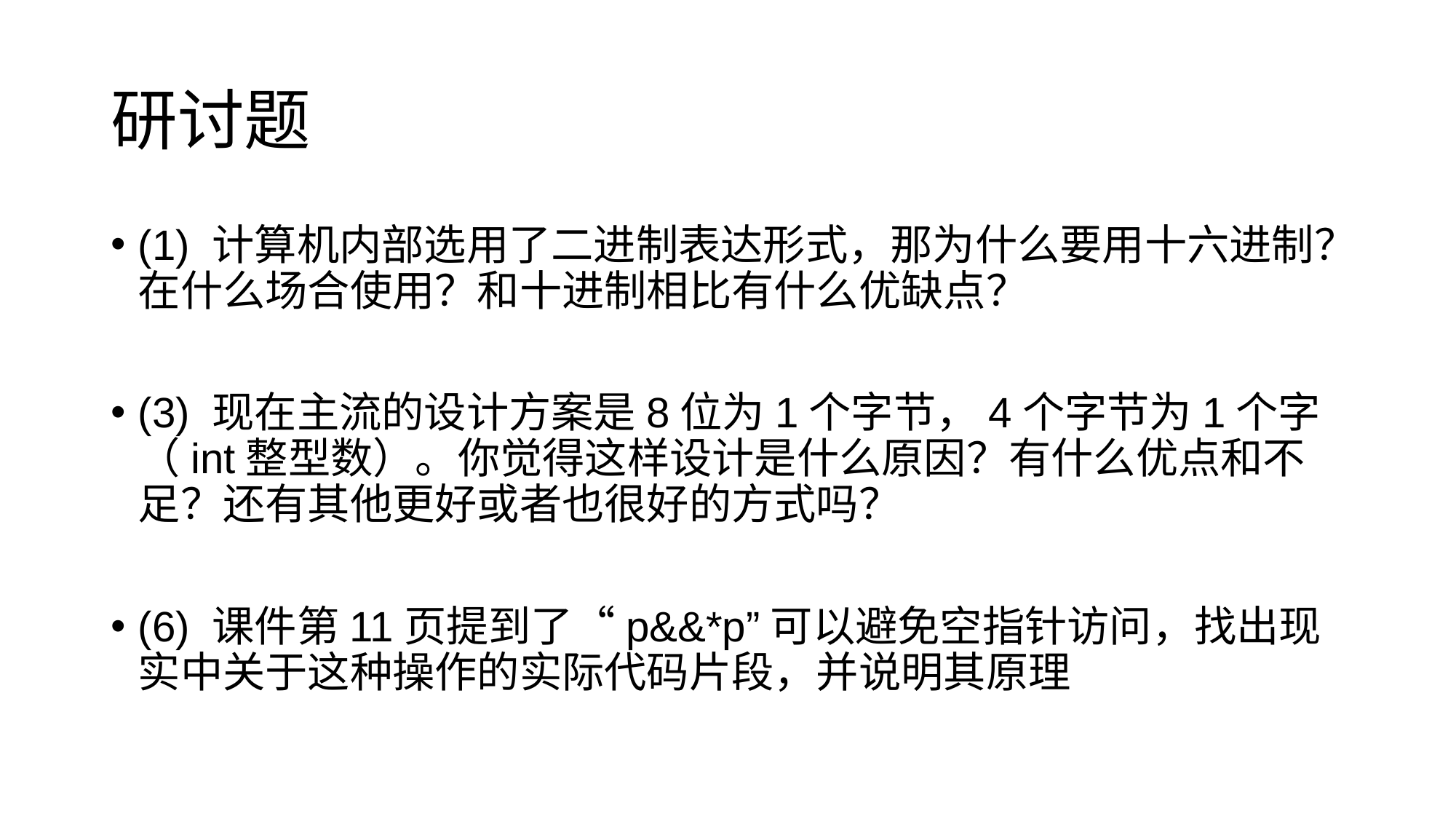

# 研讨题
(1) 计算机内部选用了二进制表达形式，那为什么要用十六进制？在什么场合使用？和十进制相比有什么优缺点？

(3) 现在主流的设计方案是8位为1个字节，4个字节为1个字（int整型数）。你觉得这样设计是什么原因？有什么优点和不足？还有其他更好或者也很好的方式吗？

(6) 课件第11页提到了“p&&*p”可以避免空指针访问，找出现实中关于这种操作的实际代码片段，并说明其原理